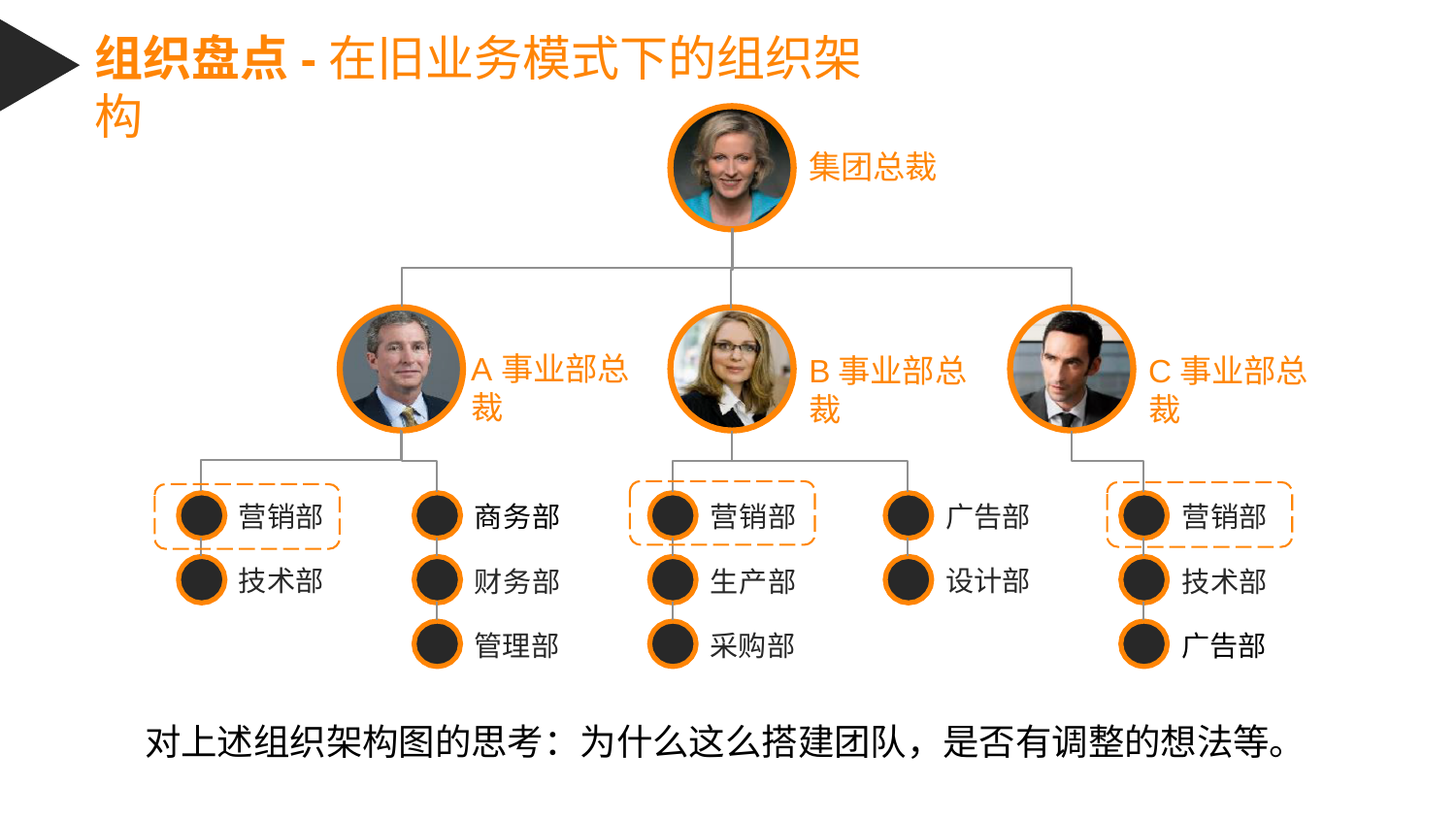

# 组织盘点-在旧业务模式下的组织架构

集团总裁

A事业部总裁
B事业部总裁
C事业部总裁

商务部 财务部 管理部
营销部 生产部 采购部
营销部 技术部 广告部

营销部
技术部
广告部
设计部

对上述组织架构图的思考：为什么这么搭建团队，是否有调整的想法等。